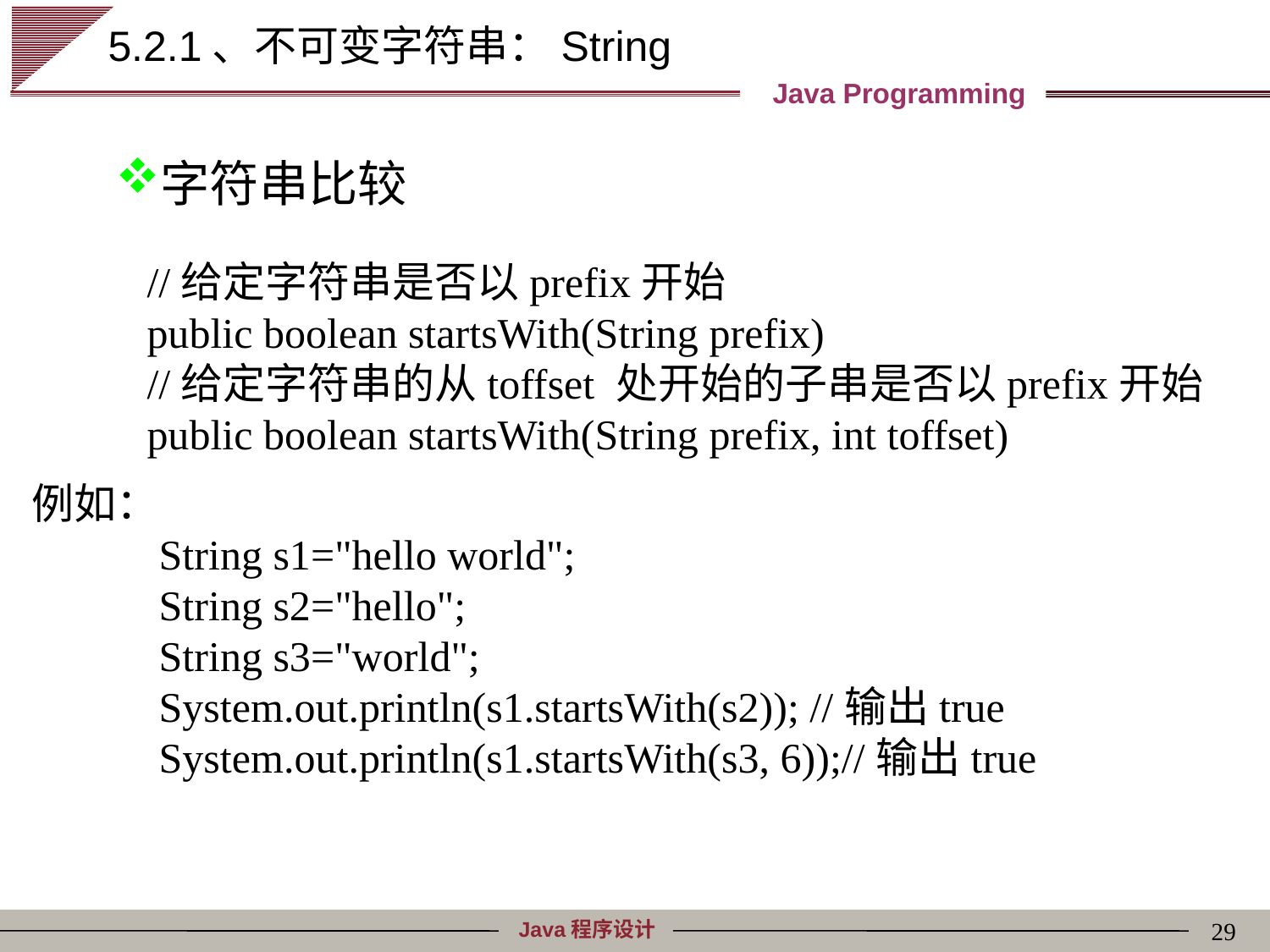

# 5.2.1、不可变字符串：String
字符串比较
//给定字符串是否以prefix开始
public boolean startsWith(String prefix)
//给定字符串的从toffset 处开始的子串是否以prefix开始
public boolean startsWith(String prefix, int toffset)
例如：
	String s1="hello world";
	String s2="hello";
	String s3="world";
	System.out.println(s1.startsWith(s2)); //输出true
	System.out.println(s1.startsWith(s3, 6));//输出true